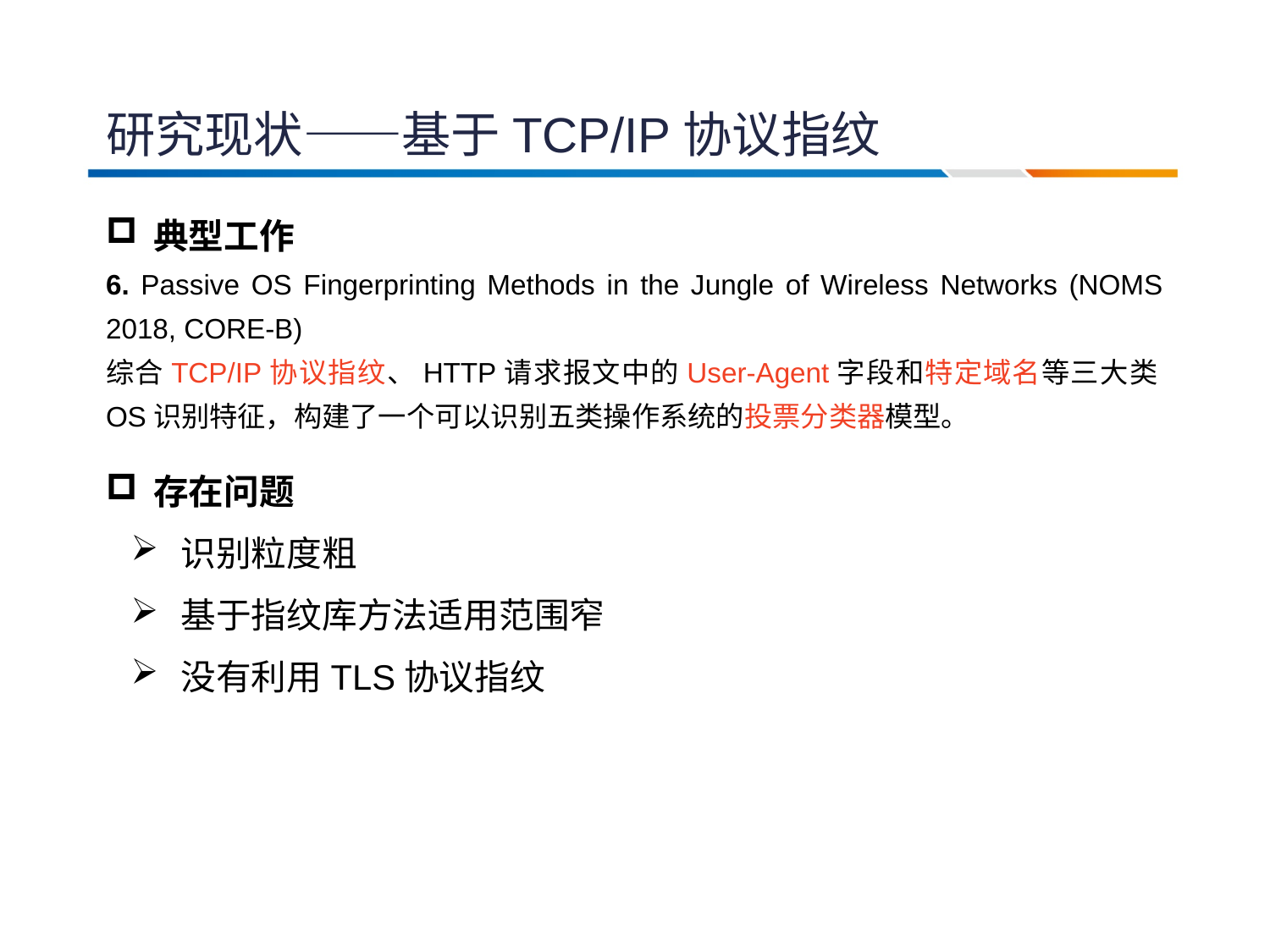

研究现状——基于TCP/IP协议指纹
典型工作
6. Passive OS Fingerprinting Methods in the Jungle of Wireless Networks (NOMS 2018, CORE-B)
综合TCP/IP协议指纹、HTTP请求报文中的User-Agent字段和特定域名等三大类OS识别特征，构建了一个可以识别五类操作系统的投票分类器模型。
存在问题
识别粒度粗
基于指纹库方法适用范围窄
没有利用TLS协议指纹